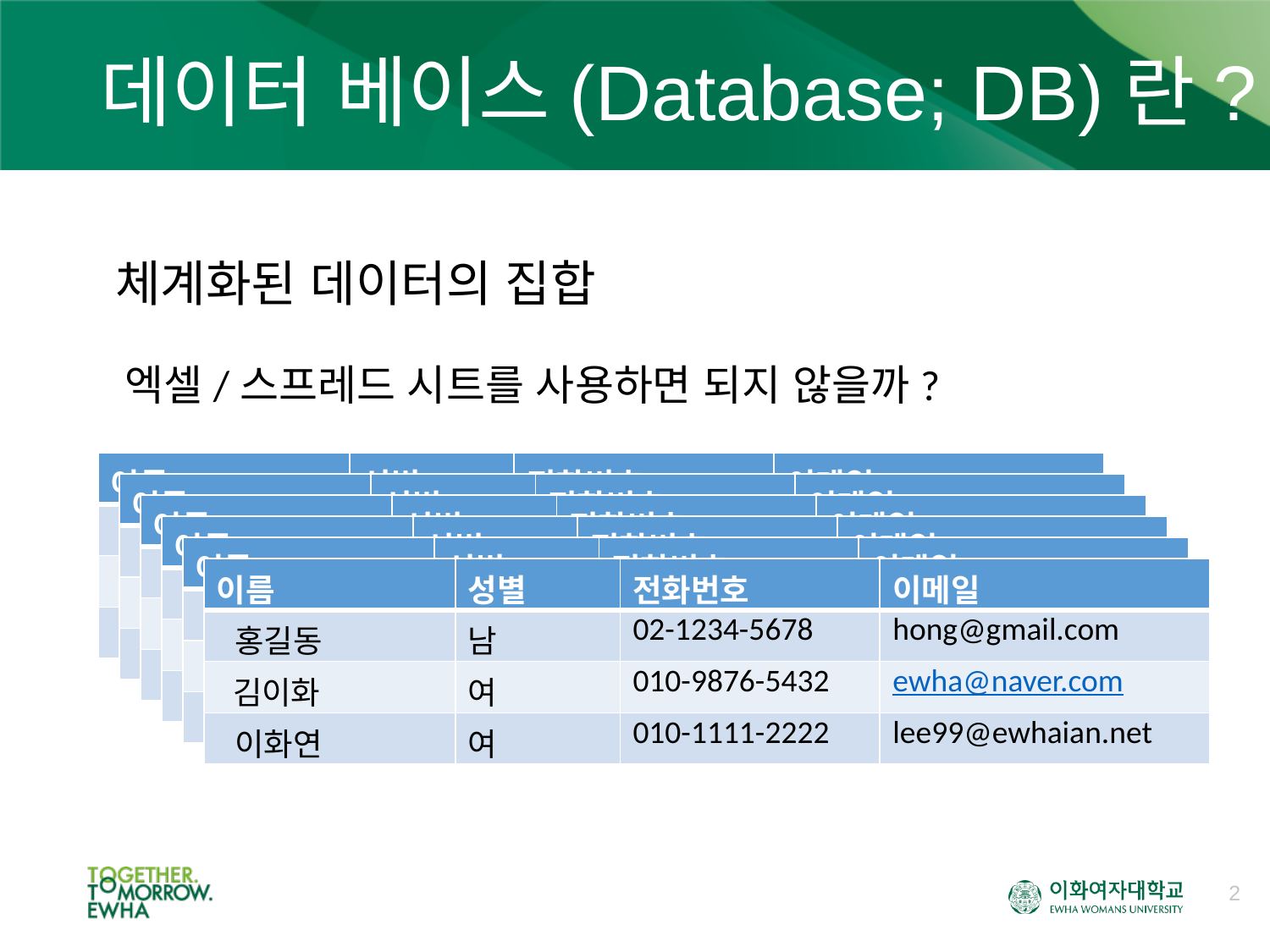

# 데이터 베이스(Database; DB)란?
체계화된 데이터의 집합

엑셀/스프레드 시트를 사용하면 되지 않을까?
| 이름 | 성별 | 전화번호 | 이메일 |
| --- | --- | --- | --- |
| 홍길동 | 남 | 02-1234-5678 | hong@gmail.com |
| 김이화 | 여 | 010-9876-5432 | ewha@naver.com |
| 이화연 | 여 | 010-1111-2222 | lee99@ewhaian.net |
| 이름 | 성별 | 전화번호 | 이메일 |
| --- | --- | --- | --- |
| 홍길동 | 남 | 02-1234-5678 | hong@gmail.com |
| 김이화 | 여 | 010-9876-5432 | ewha@naver.com |
| 이화연 | 여 | 010-1111-2222 | lee99@ewhaian.net |
| 이름 | 성별 | 전화번호 | 이메일 |
| --- | --- | --- | --- |
| 홍길동 | 남 | 02-1234-5678 | hong@gmail.com |
| 김이화 | 여 | 010-9876-5432 | ewha@naver.com |
| 이화연 | 여 | 010-1111-2222 | lee99@ewhaian.net |
| 이름 | 성별 | 전화번호 | 이메일 |
| --- | --- | --- | --- |
| 홍길동 | 남 | 02-1234-5678 | hong@gmail.com |
| 김이화 | 여 | 010-9876-5432 | ewha@naver.com |
| 이화연 | 여 | 010-1111-2222 | lee99@ewhaian.net |
| 이름 | 성별 | 전화번호 | 이메일 |
| --- | --- | --- | --- |
| 홍길동 | 남 | 02-1234-5678 | hong@gmail.com |
| 김이화 | 여 | 010-9876-5432 | ewha@naver.com |
| 이화연 | 여 | 010-1111-2222 | lee99@ewhaian.net |
| 이름 | 성별 | 전화번호 | 이메일 |
| --- | --- | --- | --- |
| 홍길동 | 남 | 02-1234-5678 | hong@gmail.com |
| 김이화 | 여 | 010-9876-5432 | ewha@naver.com |
| 이화연 | 여 | 010-1111-2222 | lee99@ewhaian.net |
2